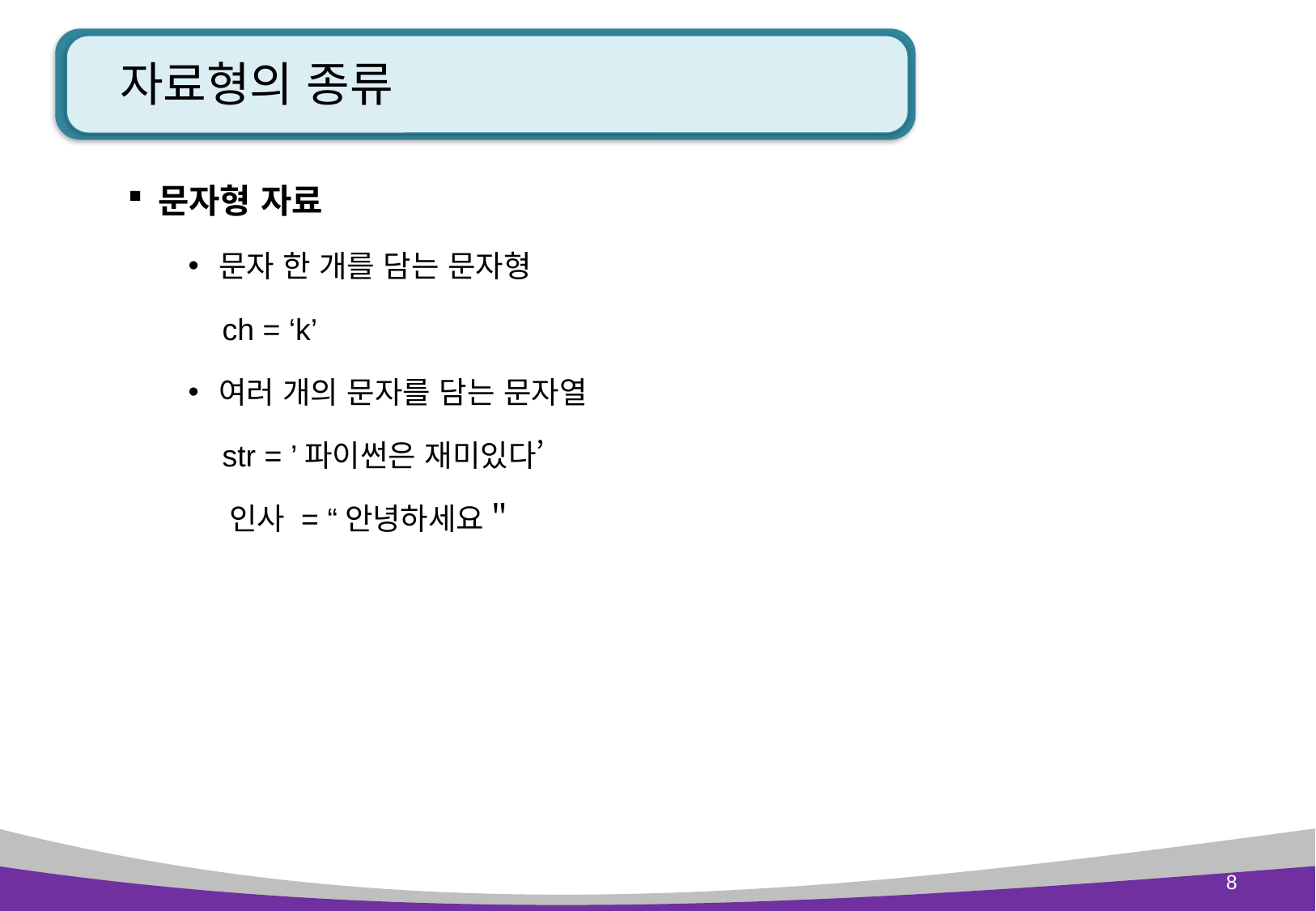

# 자료형의 종류
문자형 자료
문자 한 개를 담는 문자형
    ch = ‘k’
여러 개의 문자를 담는 문자열
    str = ’파이썬은 재미있다’
    인사 = “안녕하세요＂
8